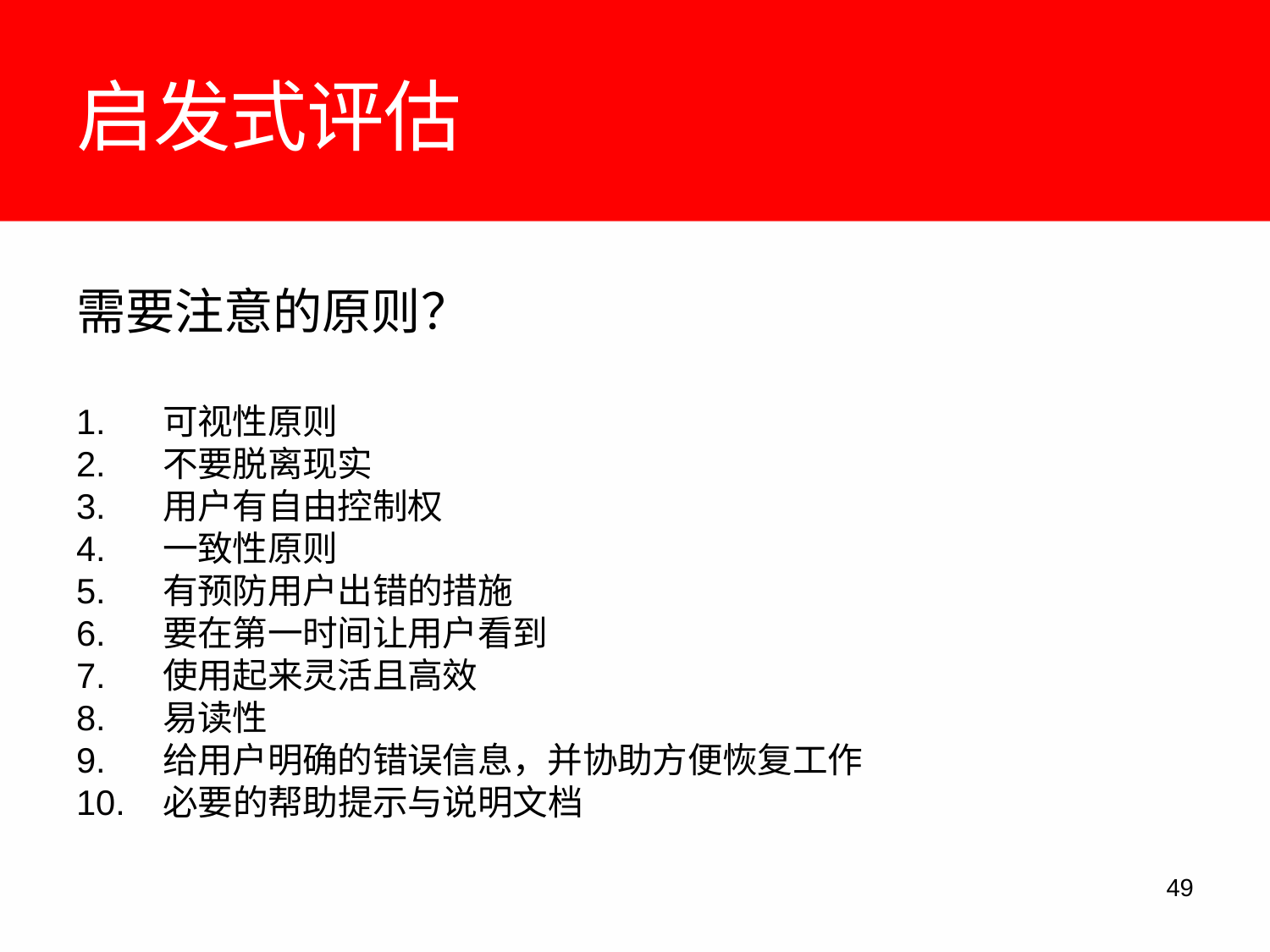

# 启发式评估
需要注意的原则？

1.	可视性原则
2.	不要脱离现实
3.	用户有自由控制权
4.	一致性原则
5.	有预防用户出错的措施
6.	要在第一时间让用户看到
7.	使用起来灵活且高效
8.	易读性
9.	给用户明确的错误信息，并协助方便恢复工作
10.	必要的帮助提示与说明文档
49